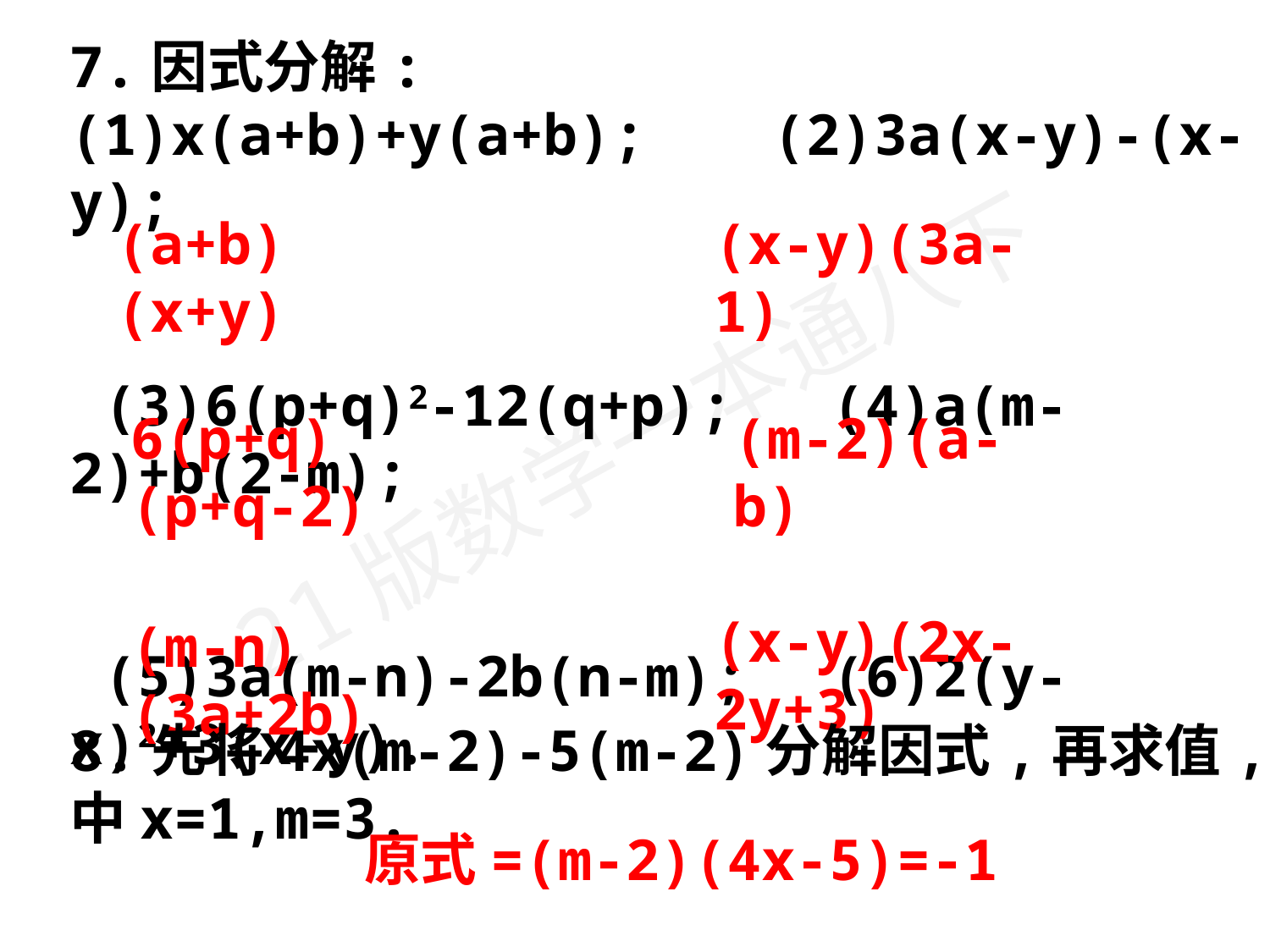

7.因式分解:
(1)x(a+b)+y(a+b);	  (2)3a(x-y)-(x-y);

 (3)6(p+q)2-12(q+p);	(4)a(m-2)+b(2-m);

 (5)3a(m-n)-2b(n-m);	(6)2(y-x)2+3(x-y).
(a+b)(x+y)
(x-y)(3a-1)
(m-2)(a-b)
6(p+q)(p+q-2)
(x-y)(2x-2y+3)
(m-n)(3a+2b)
8.先将4x(m-2)-5(m-2)分解因式,再求值,其中x=1,m=3.

原式=(m-2)(4x-5)=-1